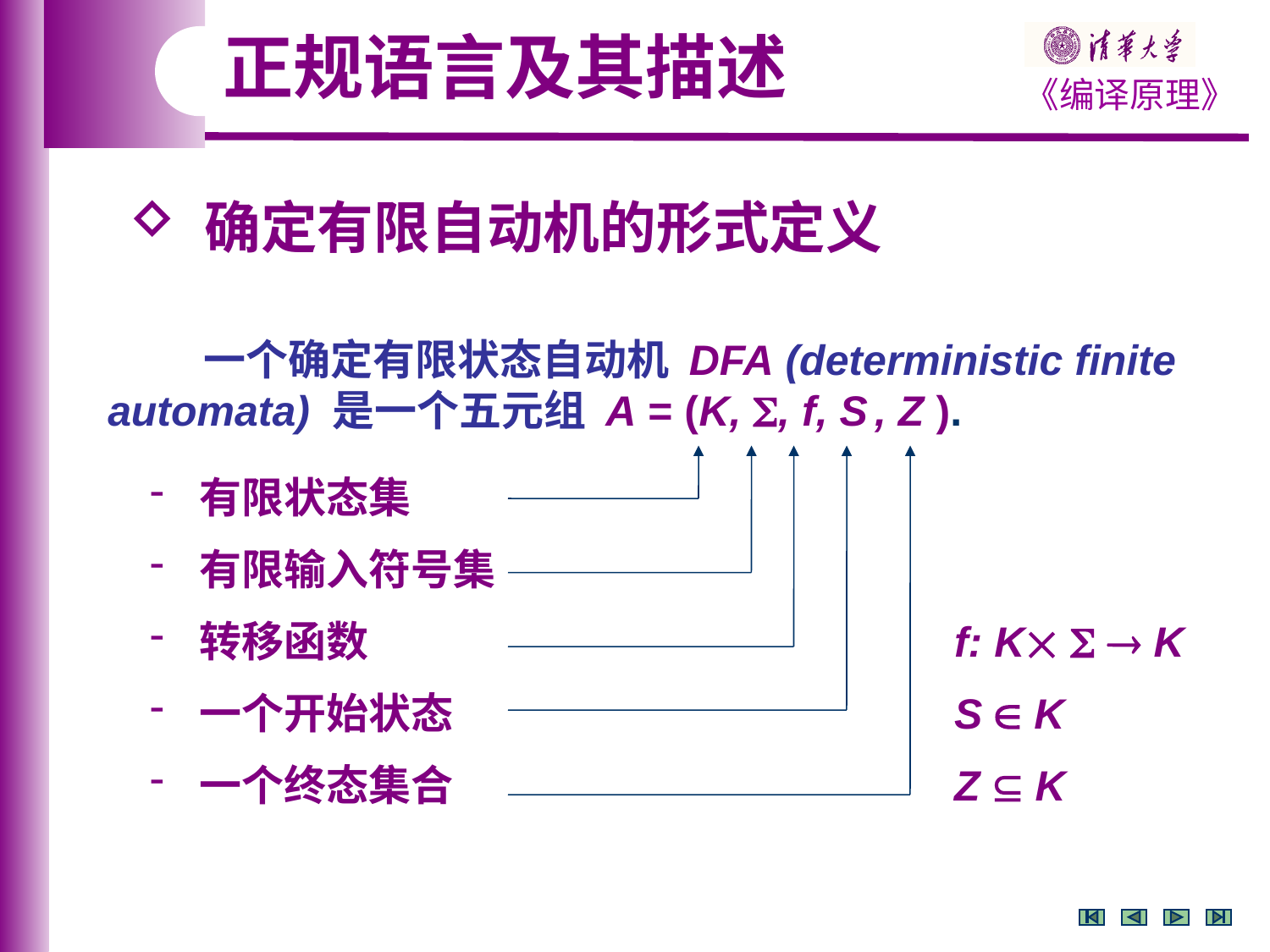

正规语言及其描述
 确定有限自动机的形式定义
         一个确定有限状态自动机 DFA (deterministic finite
automata) 是一个五元组 A = (K, Σ, f, S , Z ).

 有限状态集

 有限输入符号集

 转移函数

 一个开始状态

 一个终态集合
f: K× Σ → K

S ∈ K

Z ⊆ K